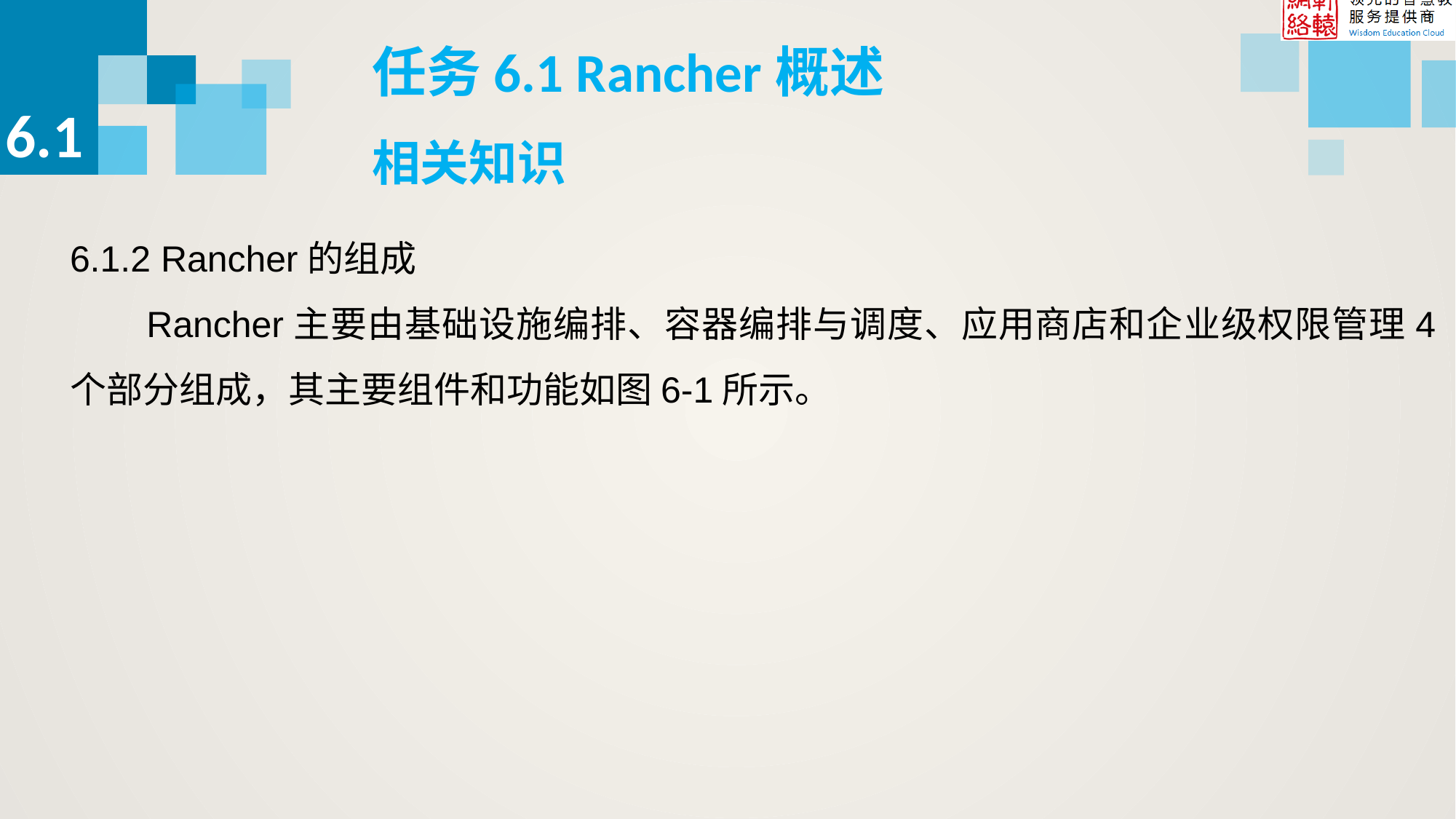

任务6.1 Rancher概述
6.1
相关知识
6.1.2 Rancher的组成
       Rancher主要由基础设施编排、容器编排与调度、应用商店和企业级权限管理4个部分组成，其主要组件和功能如图6-1所示。